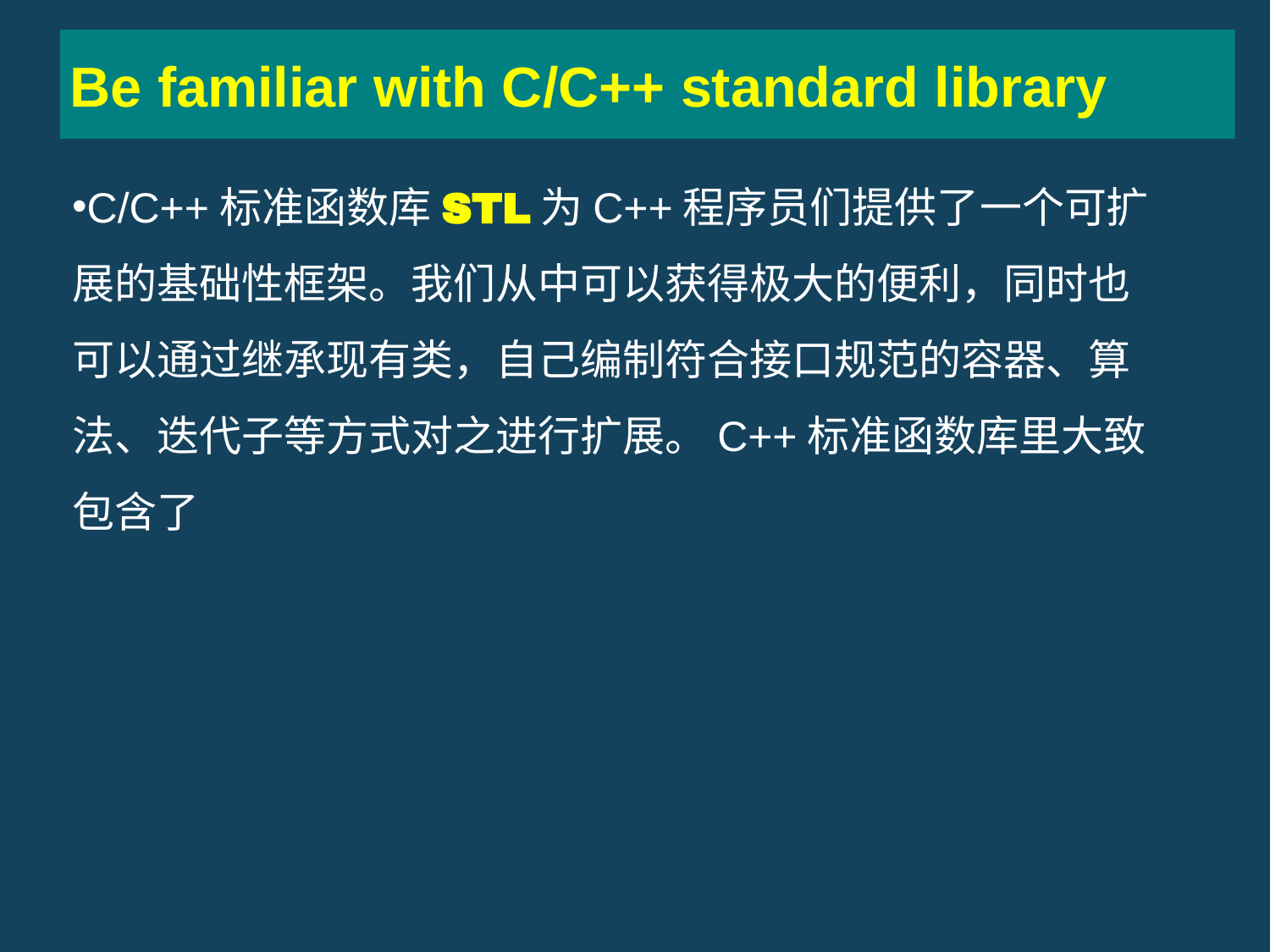

# Be familiar with C/C++ standard library
C/C++标准函数库STL为C++程序员们提供了一个可扩展的基础性框架。我们从中可以获得极大的便利，同时也可以通过继承现有类，自己编制符合接口规范的容器、算法、迭代子等方式对之进行扩展。C++标准函数库里大致包含了